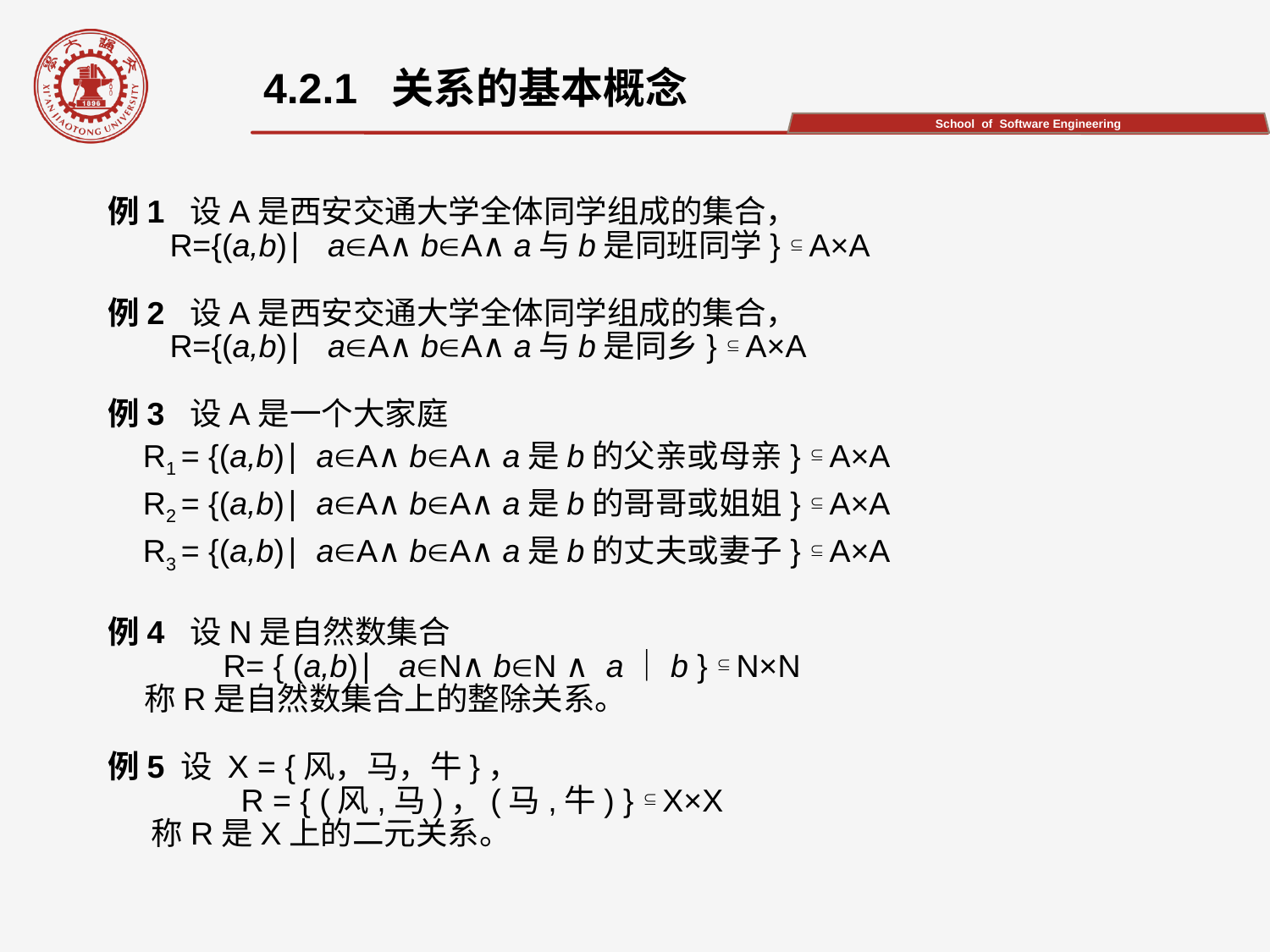

4.2.1  关系的基本概念

例1  设A是西安交通大学全体同学组成的集合，
       R={(a,b)∣ a∈A∧b∈A∧a与b是同班同学} ⊆ A×A

例2  设A是西安交通大学全体同学组成的集合，
       R={(a,b)∣ a∈A∧b∈A∧a与b是同乡} ⊆ A×A

例3  设A是一个大家庭
    R1 = {(a,b)∣a∈A∧b∈A∧a是b的父亲或母亲} ⊆ A×A
    R2 = {(a,b)∣a∈A∧b∈A∧a是b的哥哥或姐姐} ⊆ A×A
    R3 = {(a,b)∣a∈A∧b∈A∧a是b的丈夫或妻子} ⊆ A×A

例4  设N是自然数集合
             R= { (a,b)∣ a∈N∧b∈N ∧ a｜b } ⊆ N×N
    称R是自然数集合上的整除关系。

例5 设 X = {风，马，牛}，
               R = { (风,马)，(马,牛) } ⊆ X×X
     称R是X上的二元关系。